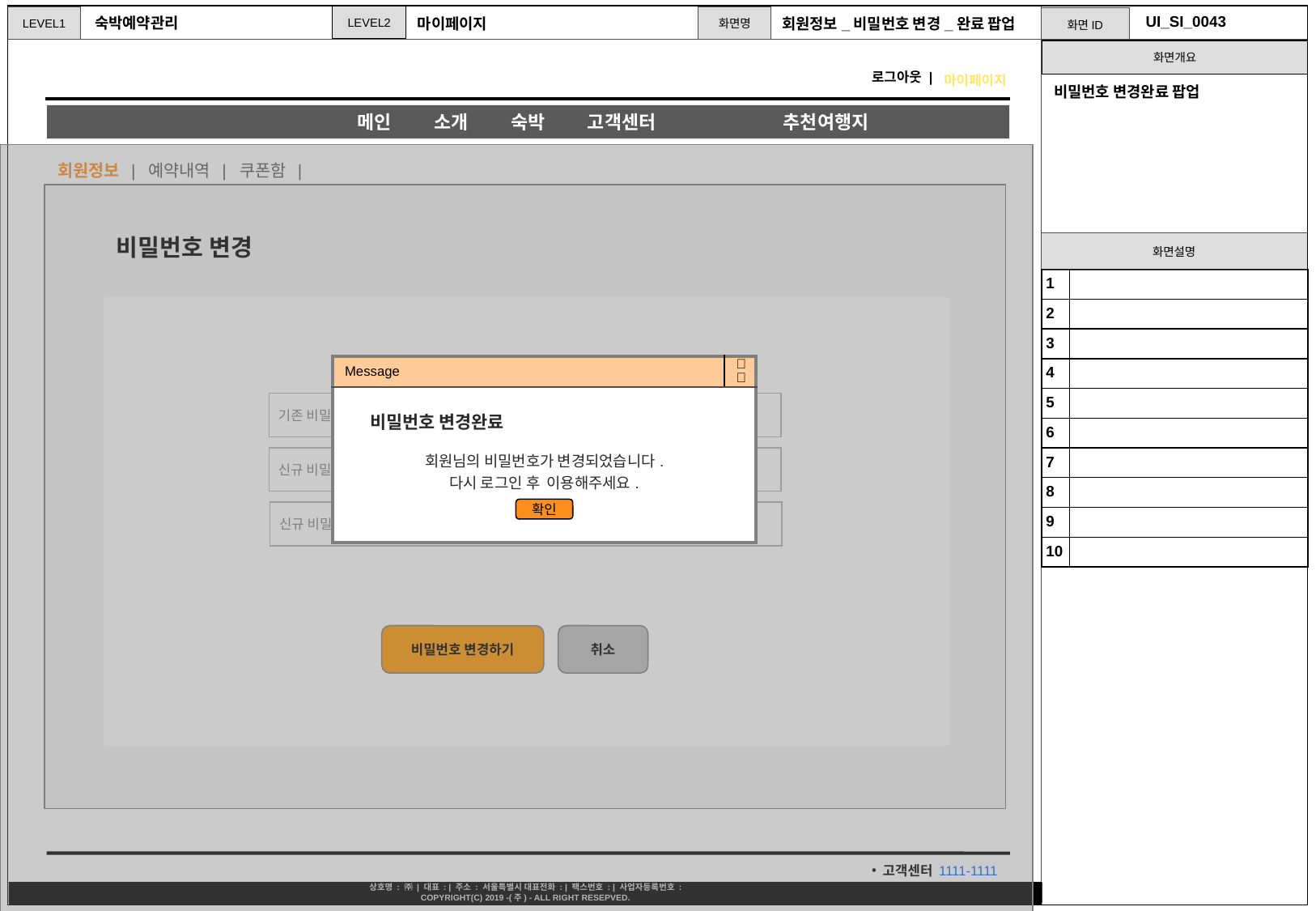

UI_SI_0043
숙박예약관리
마이페이지
회원정보_비밀번호 변경_완료 팝업
마이페이지
비밀번호 변경완료 팝업

 회원정보  |  예약내역  |  쿠폰함  |

비밀번호 변경
| 1 |  |
| --- | --- |
| 2 |  |
| 3 |  |
| 4 |  |
| 5 |  |
| 6 |  |
| 7 |  |
| 8 |  |
| 9 |  |
| 10 |  |

| Message | 🗷 |
| --- | --- |
| 비밀번호 변경완료 회원님의 비밀번호가 변경되었습니다. 다시 로그인 후 이용해주세요. |  |
  기존 비밀번호
  신규 비밀번호
확인
  신규 비밀번호 확인
비밀번호 변경하기
취소